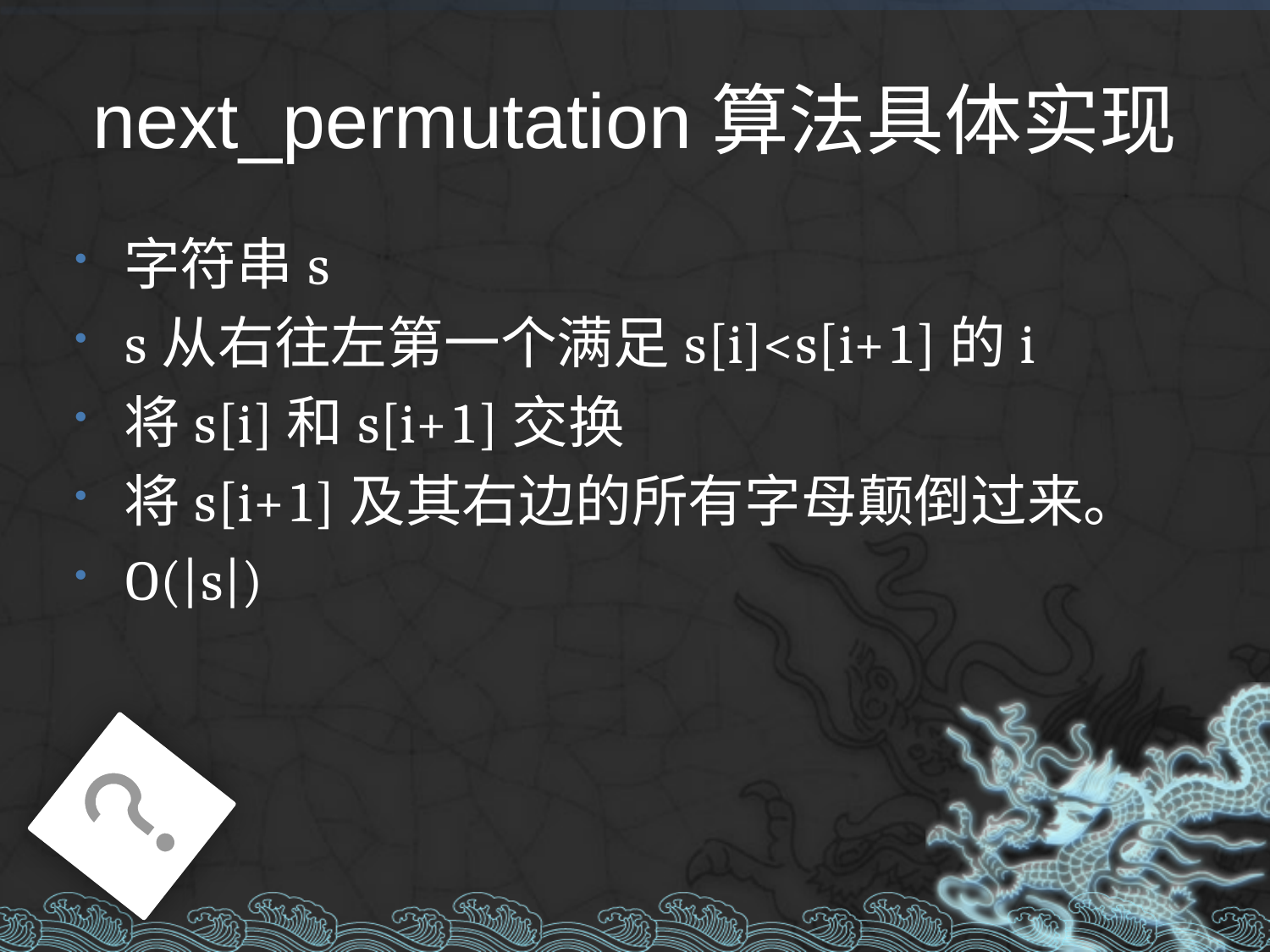

# next_permutation算法具体实现
字符串s
s从右往左第一个满足s[i]<s[i+1]的i
将s[i]和s[i+1]交换
将s[i+1]及其右边的所有字母颠倒过来。
O(|s|)